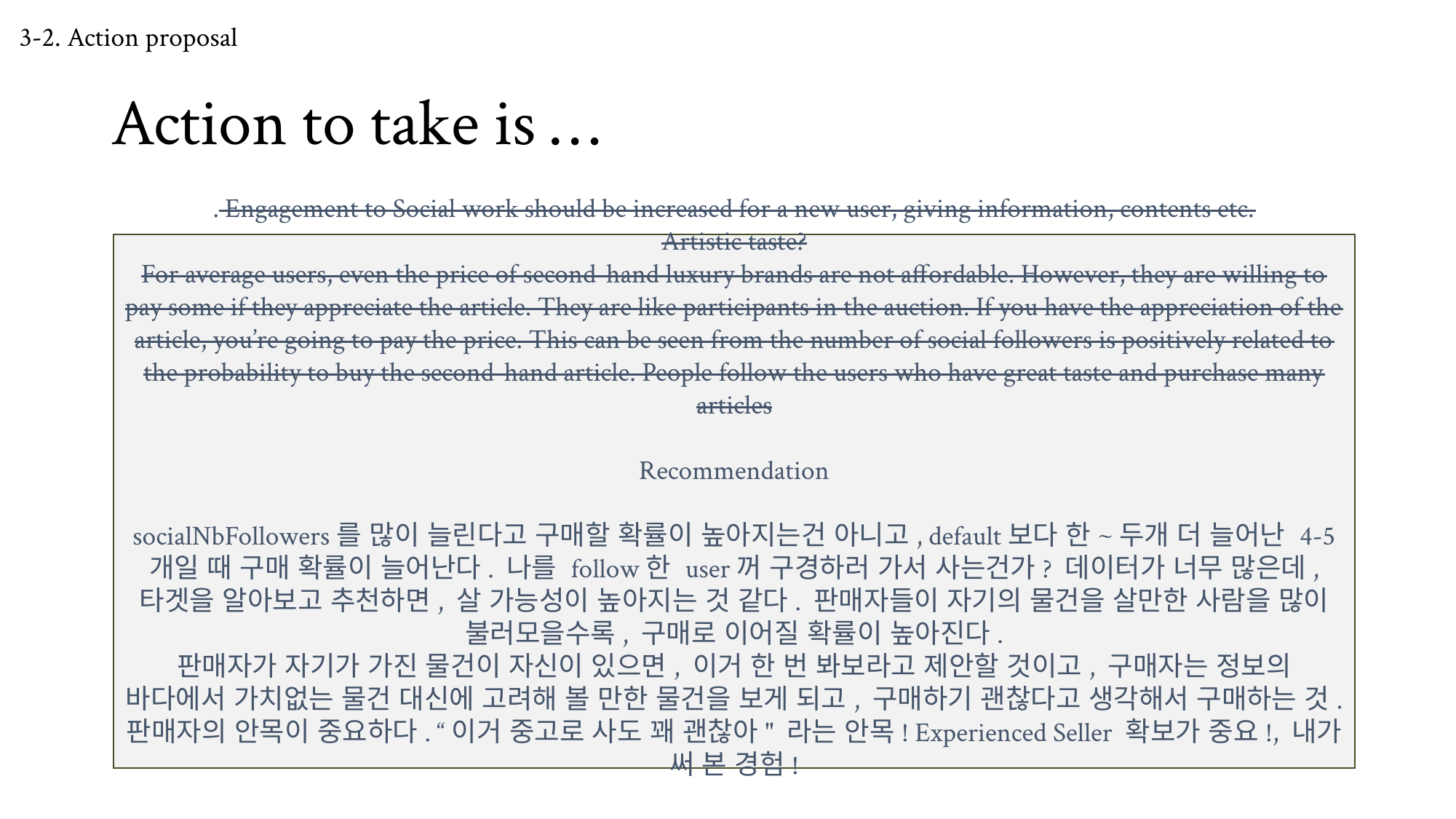

3-2. Action proposal
# Action to take is …

. Engagement to Social work should be increased for a new user, giving information, contents etc.
Artistic taste?
For average users, even the price of second-hand luxury brands are not affordable. However, they are willing to pay some if they appreciate the article. They are like participants in the auction. If you have the appreciation of the article, you’re going to pay the price. This can be seen from the number of social followers is positively related to the probability to buy the second-hand article. People follow the users who have great taste and purchase many articles

Recommendation

 socialNbFollowers를 많이 늘린다고 구매할 확률이 높아지는건 아니고, default보다 한~두개 더 늘어난 4-5개일 때 구매 확률이 늘어난다. 나를 follow한 user꺼 구경하러 가서 사는건가? 데이터가 너무 많은데, 타겟을 알아보고 추천하면, 살 가능성이 높아지는 것 같다. 판매자들이 자기의 물건을 살만한 사람을 많이 불러모을수록, 구매로 이어질 확률이 높아진다.
판매자가 자기가 가진 물건이 자신이 있으면, 이거 한 번 봐보라고 제안할 것이고, 구매자는 정보의 바다에서 가치없는 물건 대신에 고려해 볼 만한 물건을 보게 되고, 구매하기 괜찮다고 생각해서 구매하는 것.
판매자의 안목이 중요하다. “이거 중고로 사도 꽤 괜찮아" 라는 안목! Experienced Seller 확보가 중요!, 내가 써 본 경험!